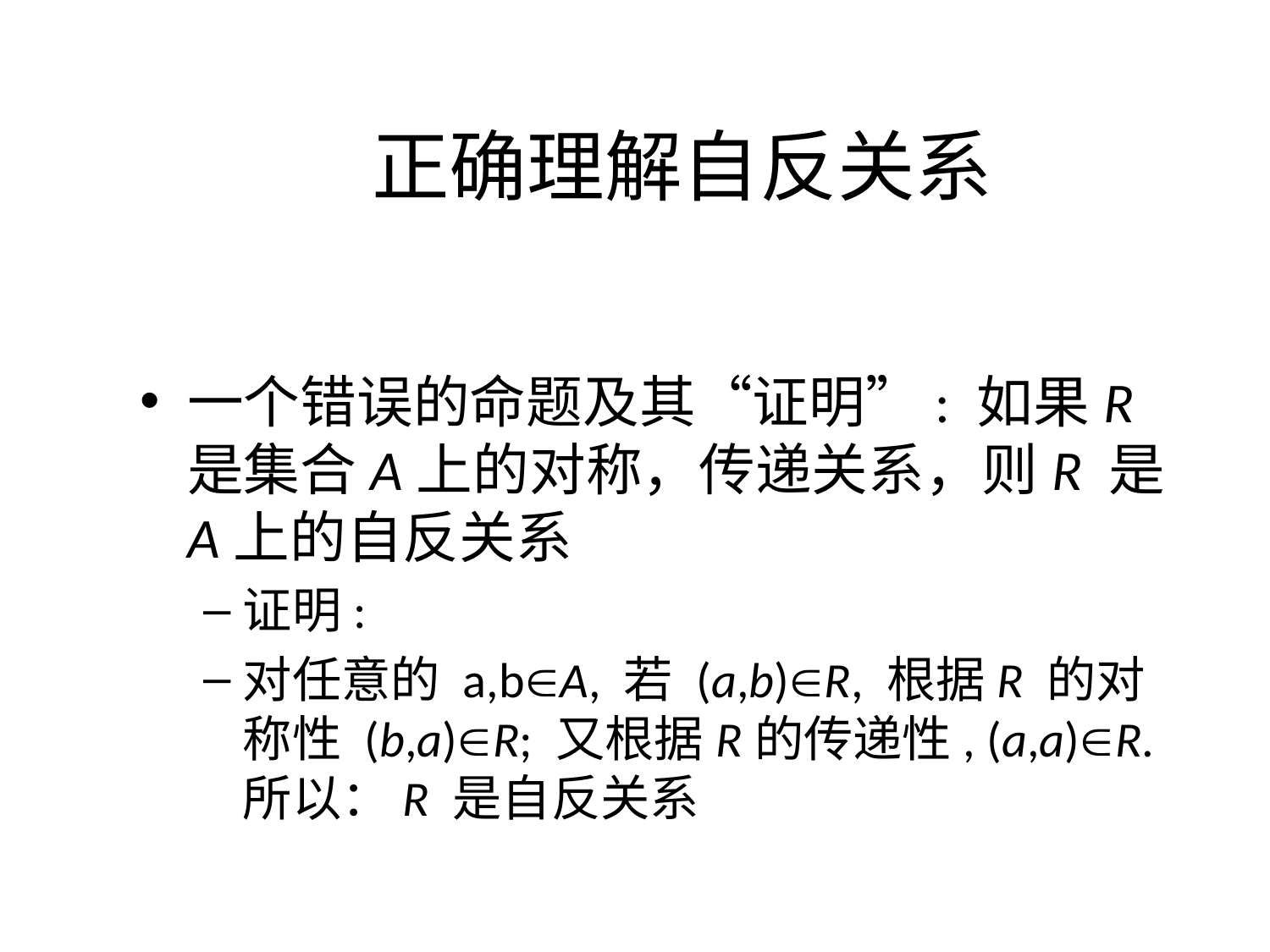

# 正确理解自反关系
一个错误的命题及其“证明”: 如果R是集合A上的对称，传递关系，则R 是A上的自反关系
证明:
对任意的 a,b∈A, 若 (a,b)∈R, 根据R 的对称性 (b,a)∈R; 又根据R的传递性, (a,a)∈R. 所以：R 是自反关系